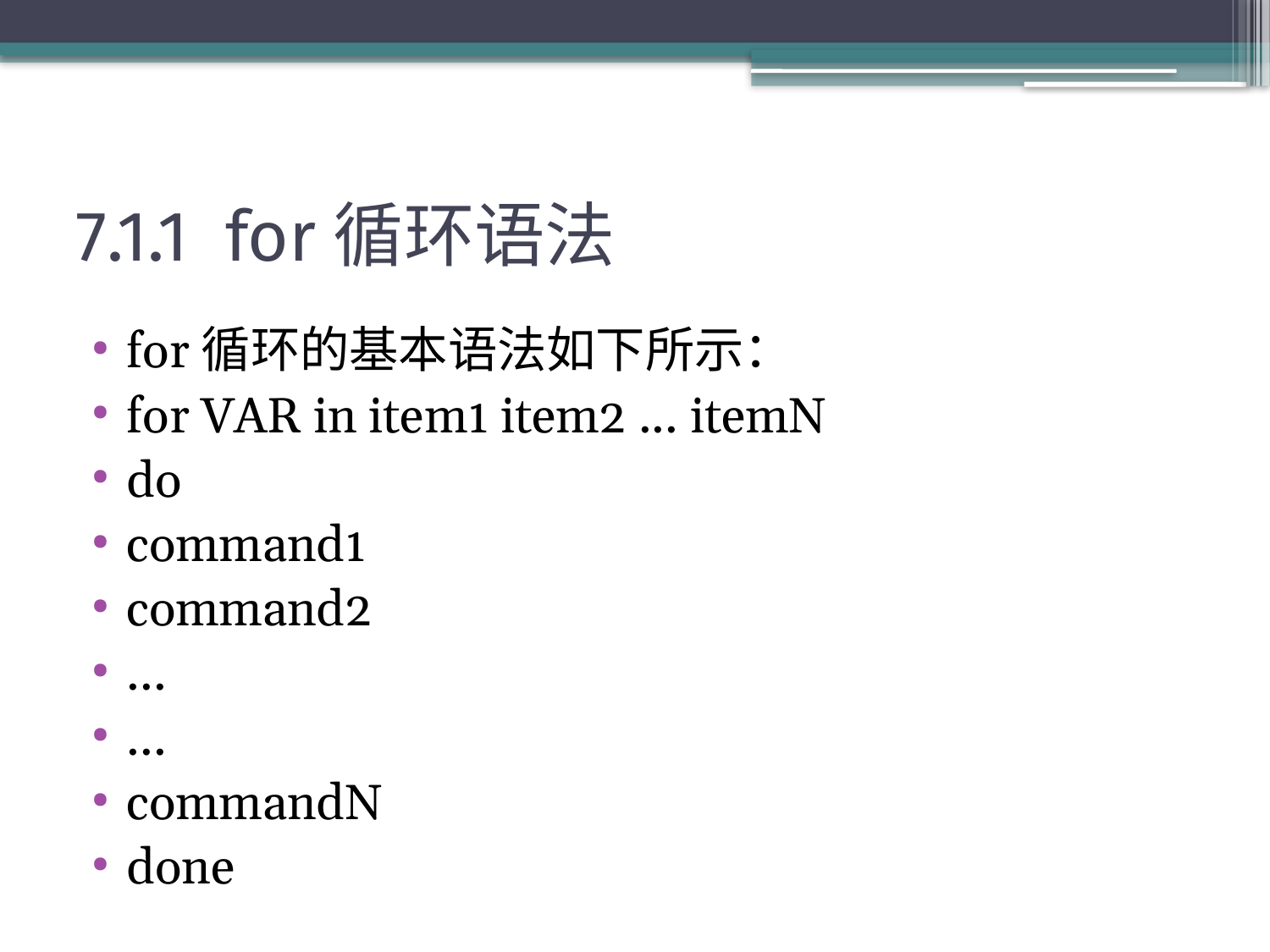

# 7.1.1  for循环语法
for循环的基本语法如下所示：
for VAR in item1 item2 ... itemN
do
command1
command2
...
...
commandN
done